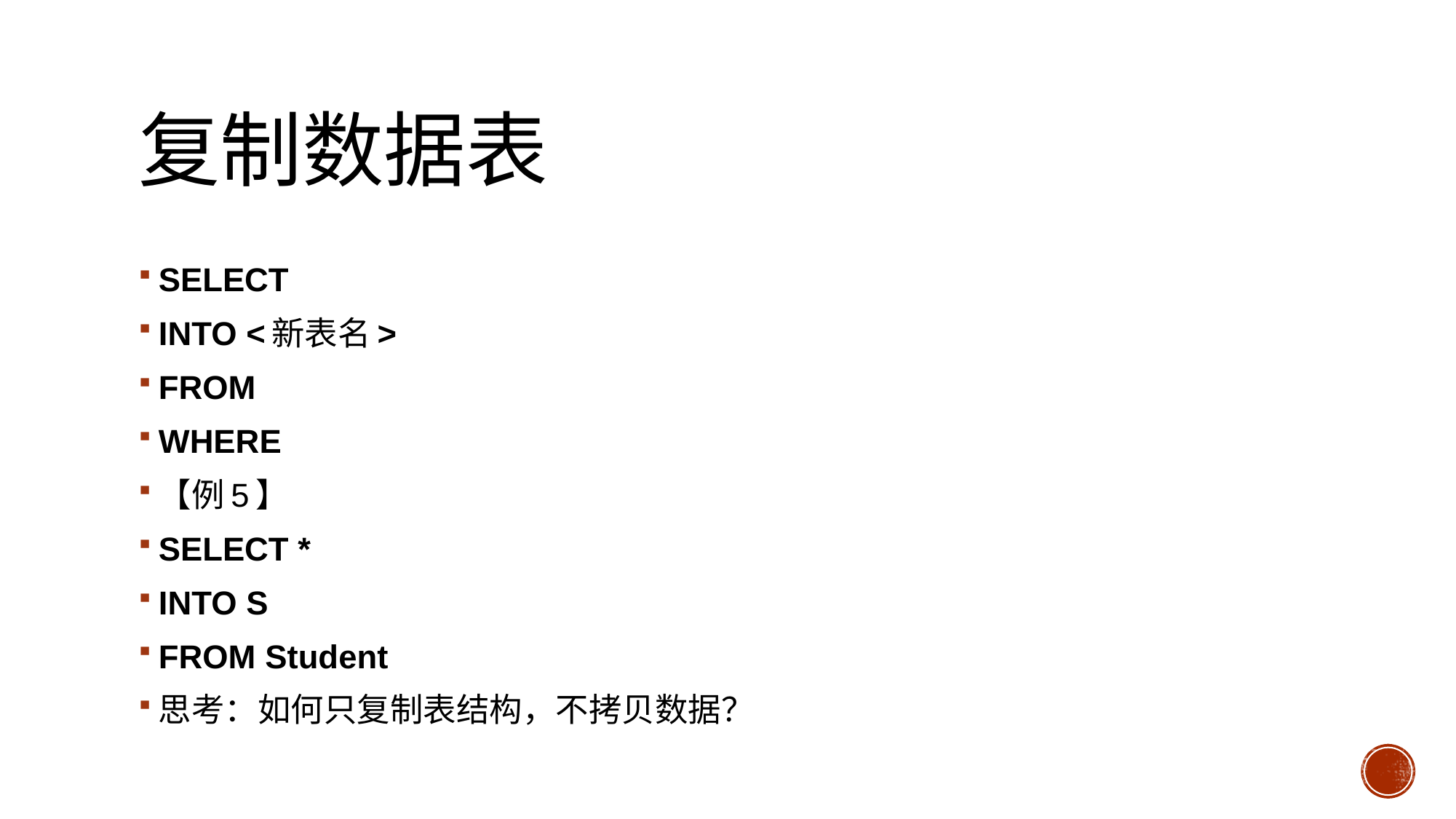

# 复制数据表
SELECT
INTO <新表名>
FROM
WHERE
【例5】
SELECT *
INTO S
FROM Student
思考：如何只复制表结构，不拷贝数据？

52